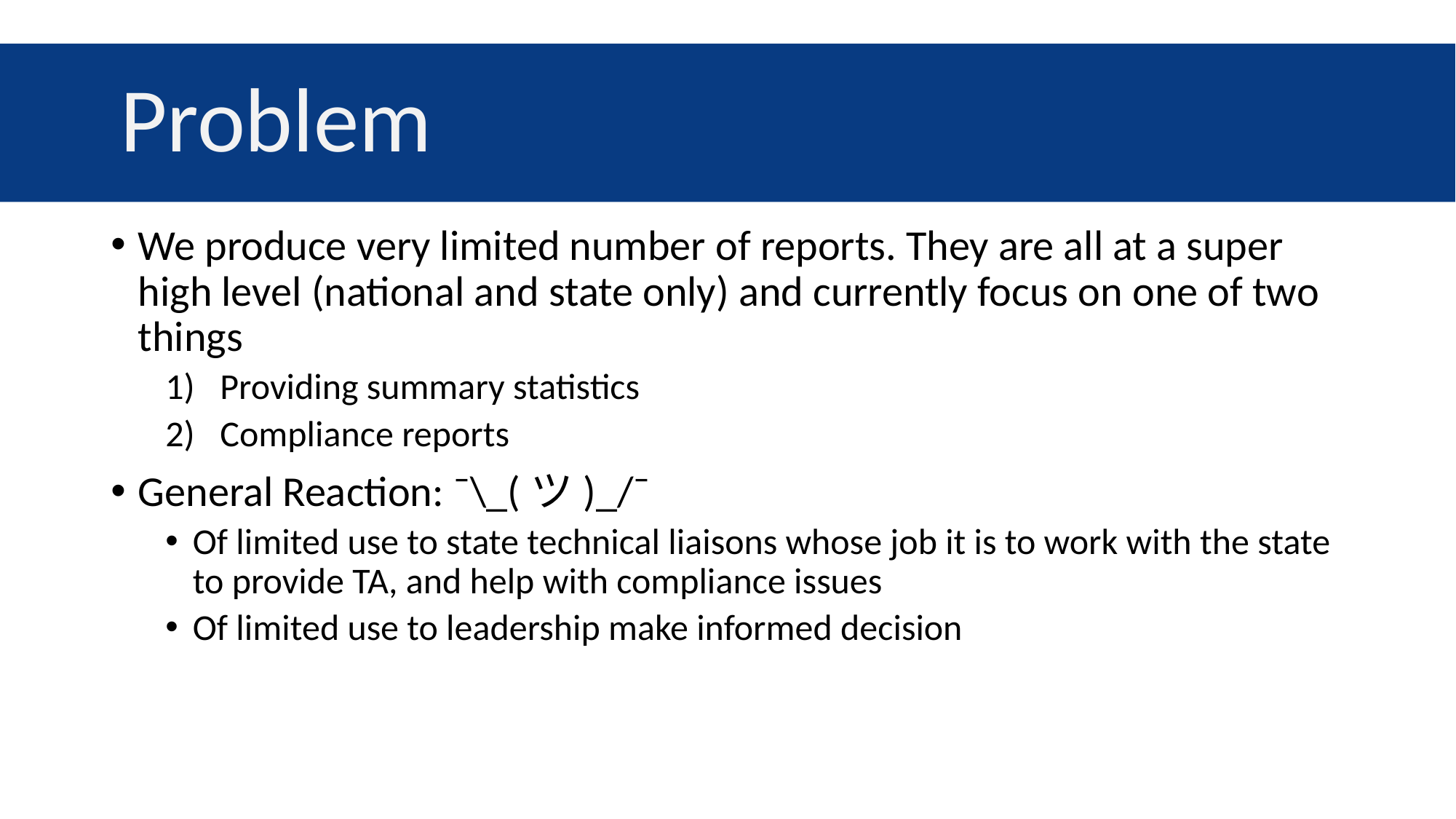

# Problem
We produce very limited number of reports. They are all at a super high level (national and state only) and currently focus on one of two things
Providing summary statistics
Compliance reports
General Reaction: ¯\_(ツ)_/¯
Of limited use to state technical liaisons whose job it is to work with the state to provide TA, and help with compliance issues
Of limited use to leadership make informed decision